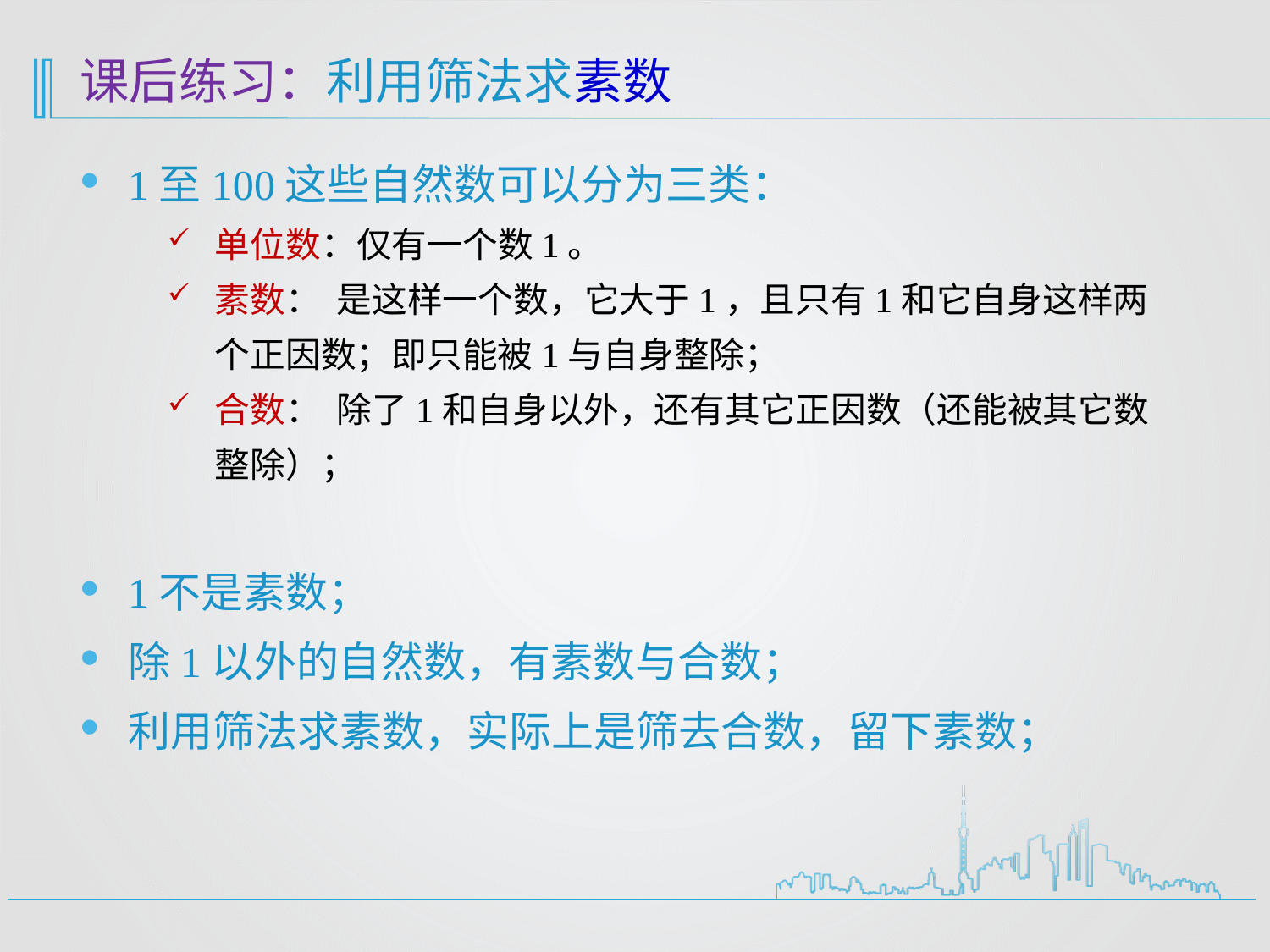

# 课后练习：利用筛法求素数
1至100这些自然数可以分为三类：
单位数：仅有一个数1。
素数：  是这样一个数，它大于1，且只有1和它自身这样两个正因数；即只能被1与自身整除；
合数：  除了1和自身以外，还有其它正因数（还能被其它数整除）；

1不是素数；
除1以外的自然数，有素数与合数；
利用筛法求素数，实际上是筛去合数，留下素数；